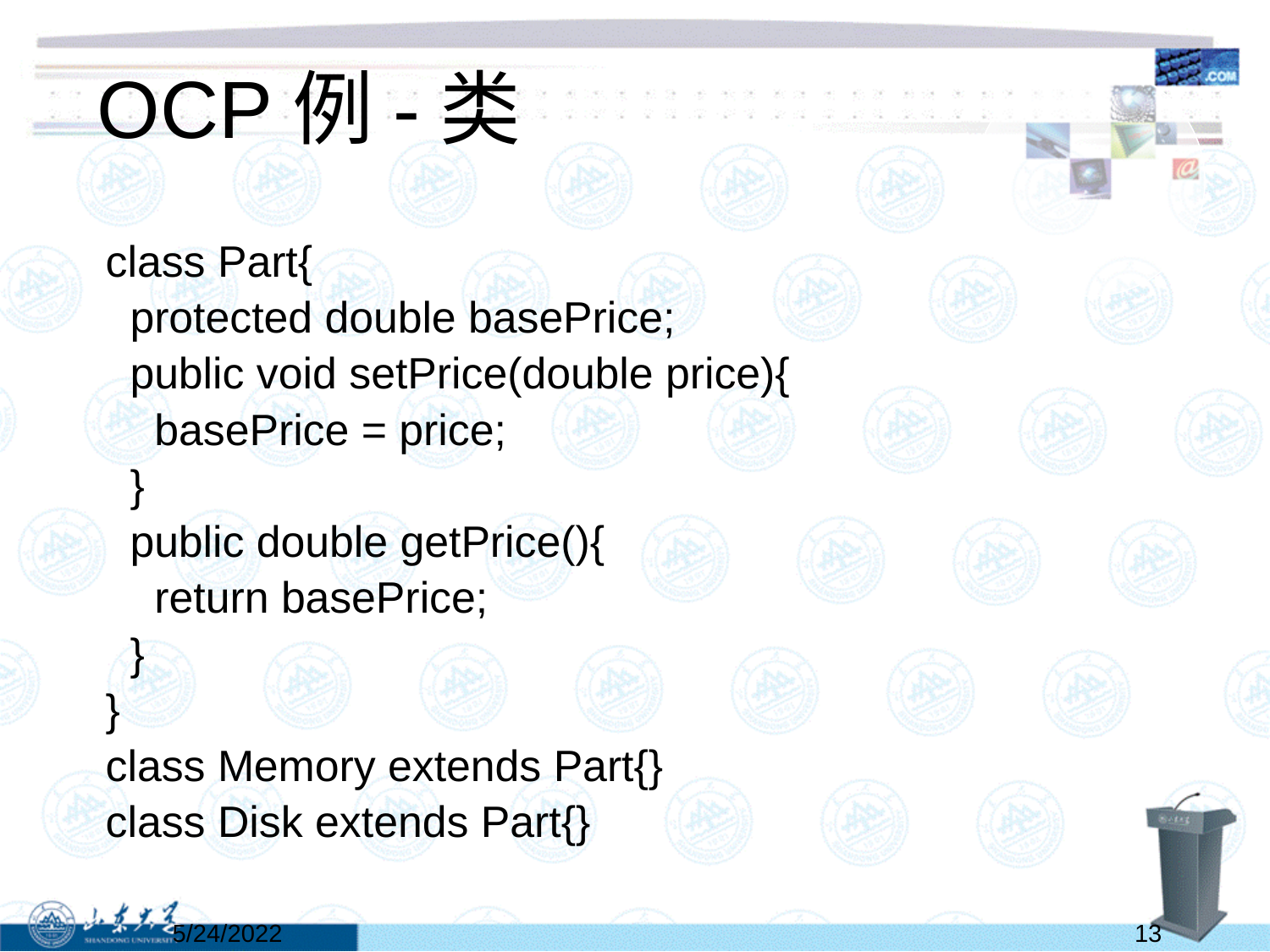

# OCP例-类
class Part{
  protected double basePrice;
  public void setPrice(double price){
    basePrice = price;
  }
  public double getPrice(){
    return basePrice;
  }
}
class Memory extends Part{}
class Disk extends Part{}

5/24/2022
13